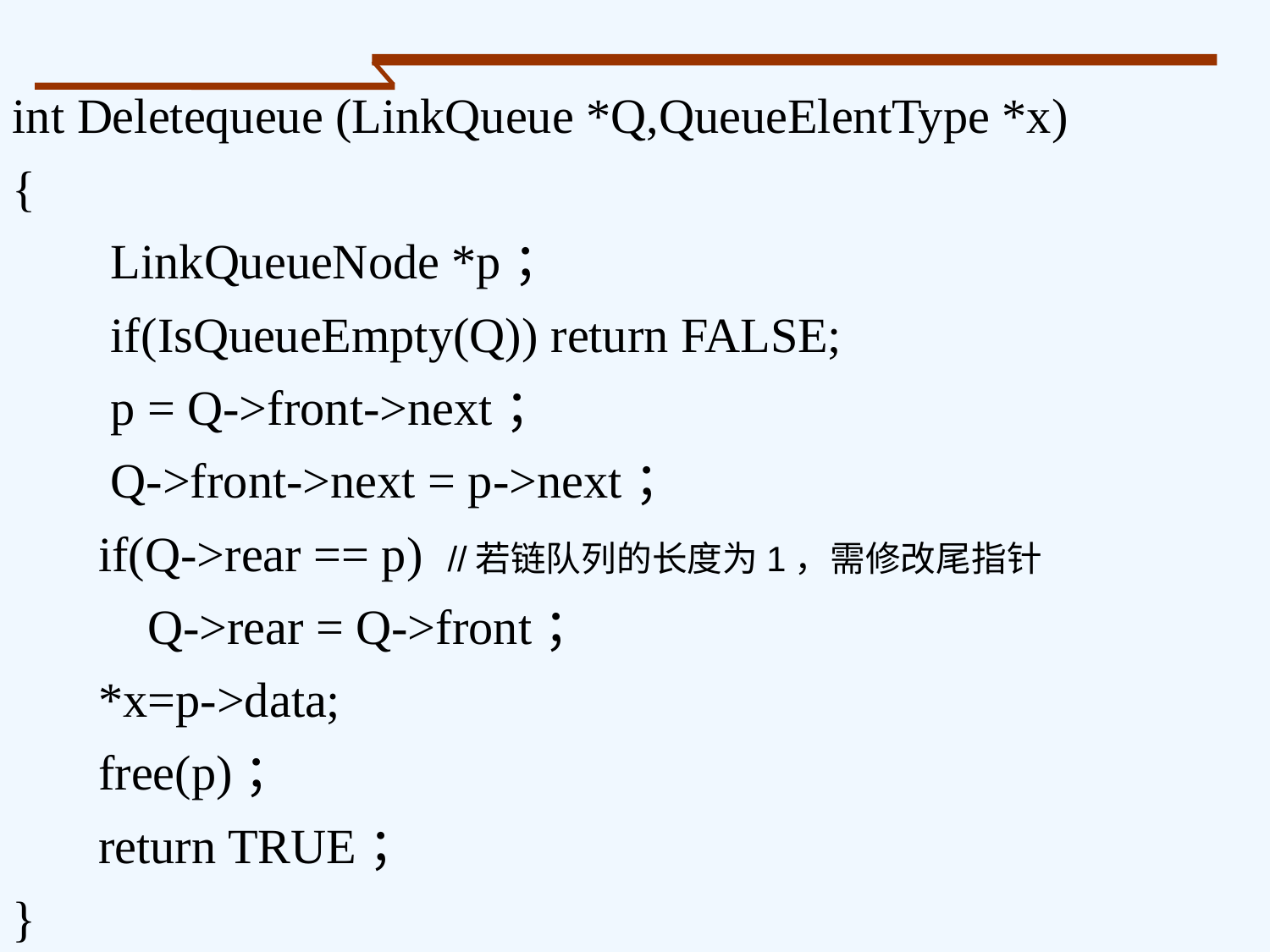

int Deletequeue (LinkQueue *Q,QueueElentType *x)
{
        LinkQueueNode *p；
        if(IsQueueEmpty(Q)) return FALSE;
        p = Q->front->next；
        Q->front->next = p->next；
       if(Q->rear == p)  //若链队列的长度为1，需修改尾指针
           Q->rear = Q->front；
       *x=p->data;
       free(p)；
       return TRUE；
}